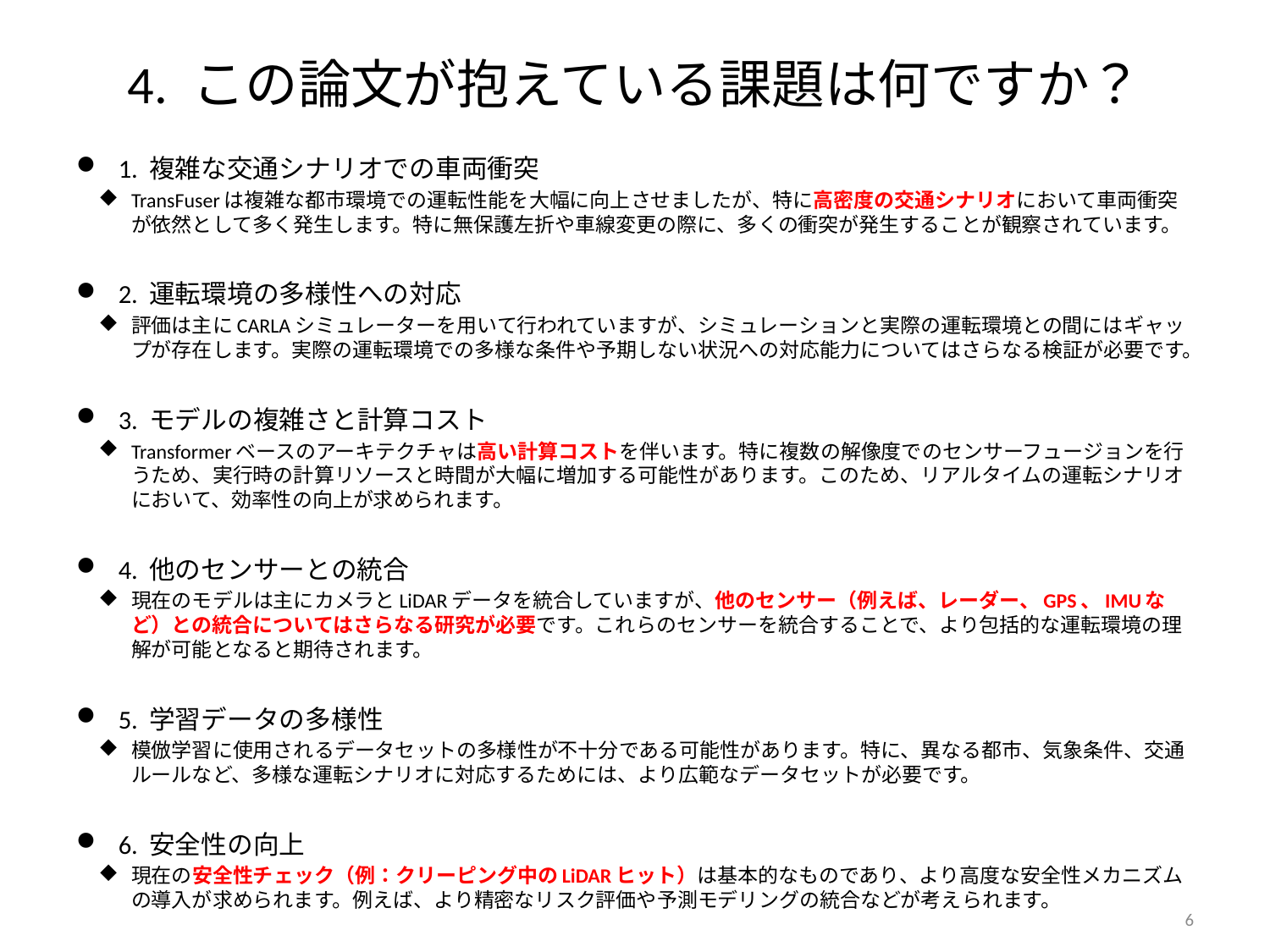

# 4. この論文が抱えている課題は何ですか？
1. 複雑な交通シナリオでの車両衝突
TransFuserは複雑な都市環境での運転性能を大幅に向上させましたが、特に高密度の交通シナリオにおいて車両衝突が依然として多く発生します。特に無保護左折や車線変更の際に、多くの衝突が発生することが観察されています。

2. 運転環境の多様性への対応
評価は主にCARLAシミュレーターを用いて行われていますが、シミュレーションと実際の運転環境との間にはギャップが存在します。実際の運転環境での多様な条件や予期しない状況への対応能力についてはさらなる検証が必要です。

3. モデルの複雑さと計算コスト
Transformerベースのアーキテクチャは高い計算コストを伴います。特に複数の解像度でのセンサーフュージョンを行うため、実行時の計算リソースと時間が大幅に増加する可能性があります。このため、リアルタイムの運転シナリオにおいて、効率性の向上が求められます。

4. 他のセンサーとの統合
現在のモデルは主にカメラとLiDARデータを統合していますが、他のセンサー（例えば、レーダー、GPS、IMUなど）との統合についてはさらなる研究が必要です。これらのセンサーを統合することで、より包括的な運転環境の理解が可能となると期待されます。

5. 学習データの多様性
模倣学習に使用されるデータセットの多様性が不十分である可能性があります。特に、異なる都市、気象条件、交通ルールなど、多様な運転シナリオに対応するためには、より広範なデータセットが必要です。

6. 安全性の向上
現在の安全性チェック（例：クリーピング中のLiDARヒット）は基本的なものであり、より高度な安全性メカニズムの導入が求められます。例えば、より精密なリスク評価や予測モデリングの統合などが考えられます。
6